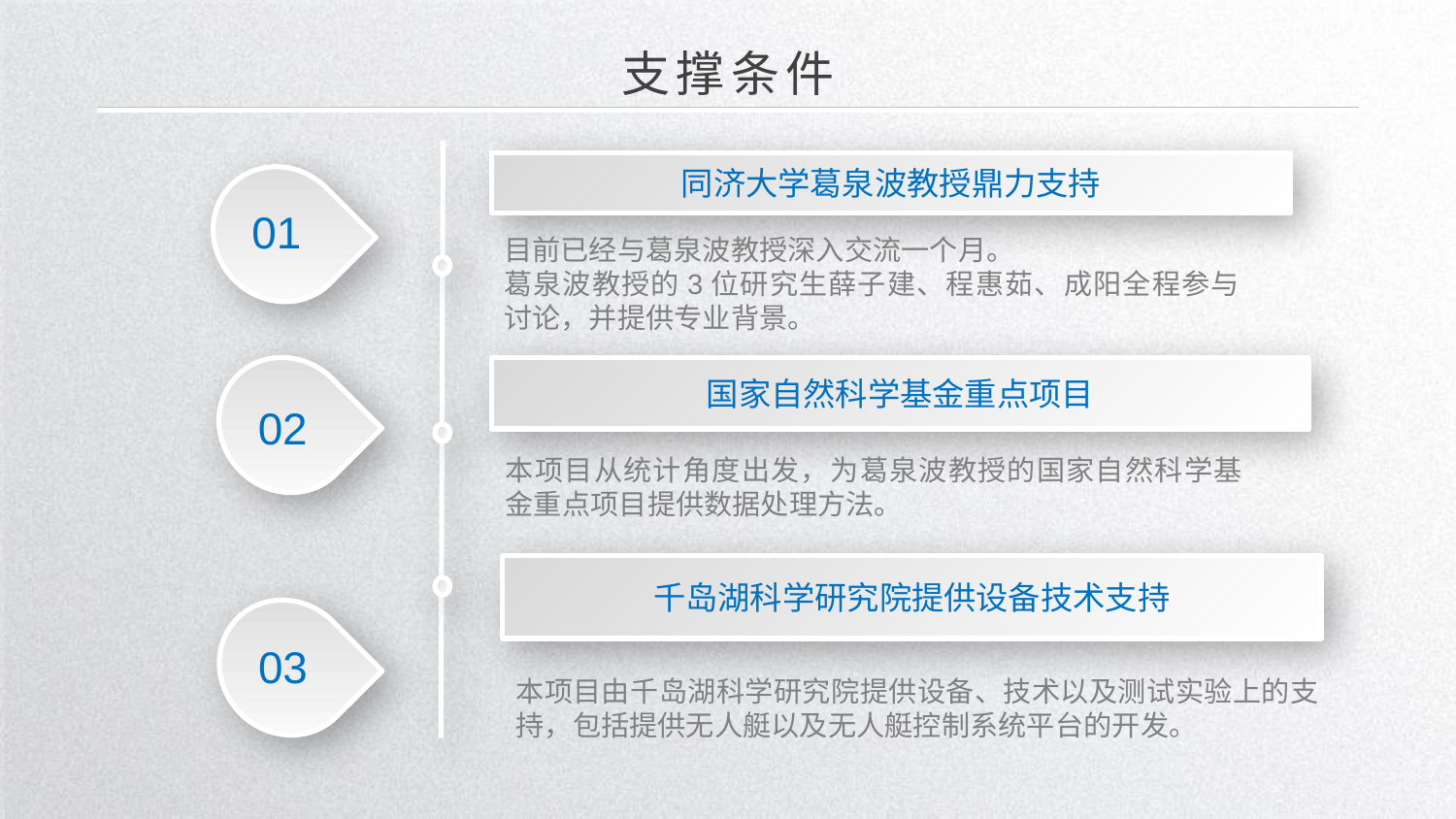

支撑条件

同济大学葛泉波教授鼎力支持

01

02

03
目前已经与葛泉波教授深入交流一个月。
葛泉波教授的3位研究生薛子建、程惠茹、成阳全程参与讨论，并提供专业背景。
国家自然科学基金重点项目
本项目从统计角度出发，为葛泉波教授的国家自然科学基金重点项目提供数据处理方法。
千岛湖科学研究院提供设备技术支持
本项目由千岛湖科学研究院提供设备、技术以及测试实验上的支持，包括提供无人艇以及无人艇控制系统平台的开发。